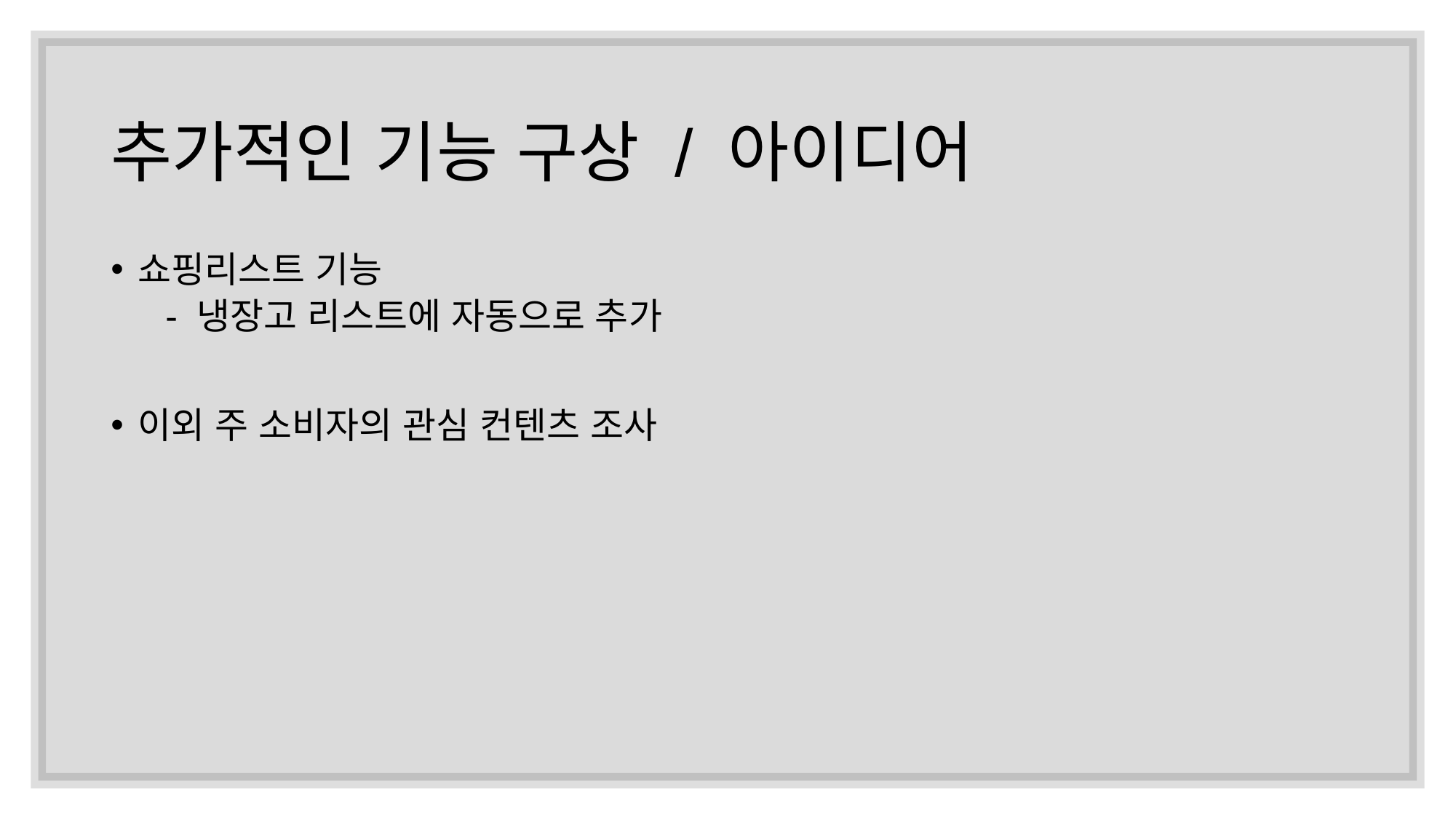

# 추가적인 기능 구상 / 아이디어
쇼핑리스트 기능
- 냉장고 리스트에 자동으로 추가

이외 주 소비자의 관심 컨텐츠 조사